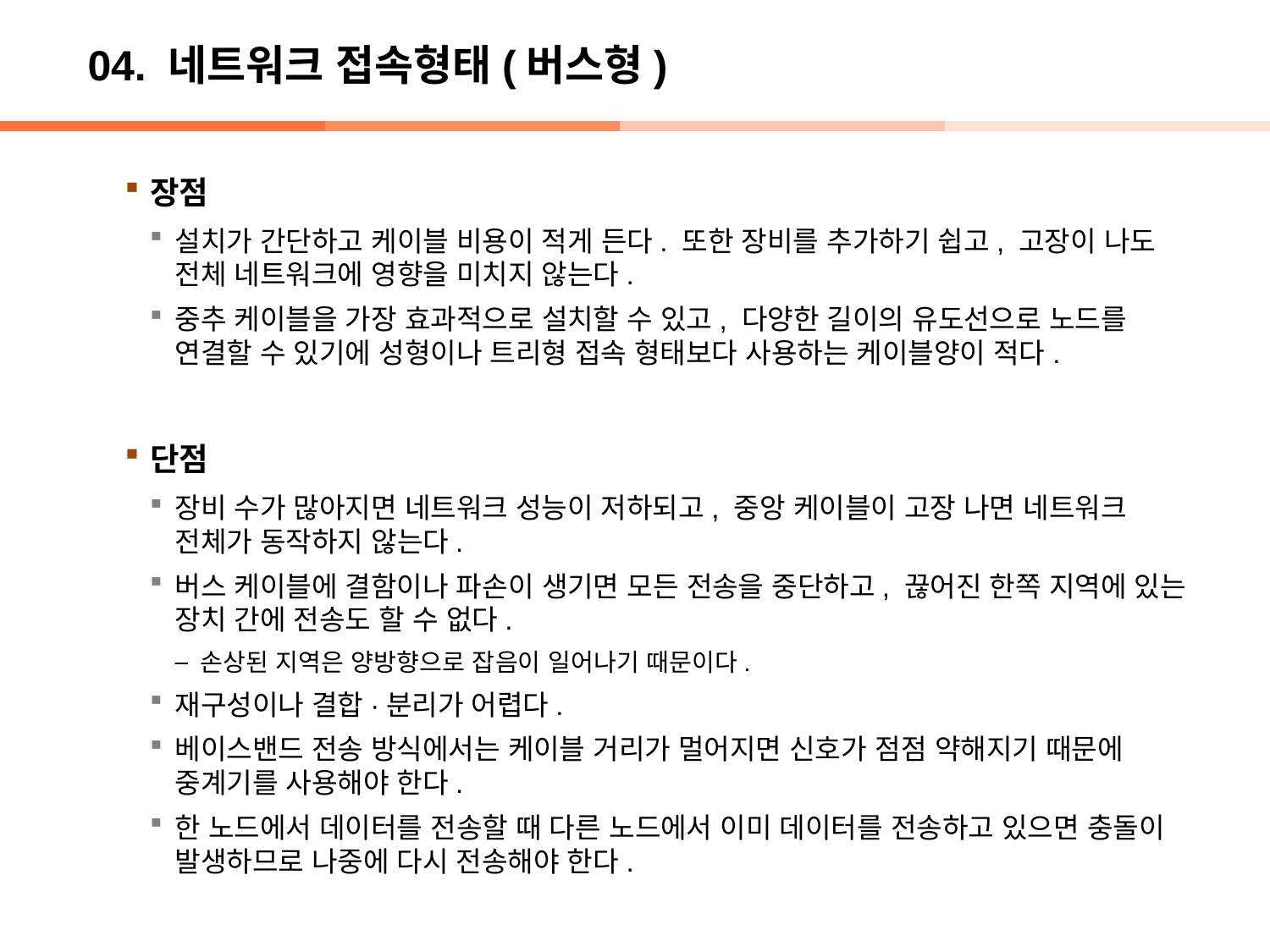

# 04. 네트워크 접속형태(버스형)
장점
설치가 간단하고 케이블 비용이 적게 든다. 또한 장비를 추가하기 쉽고, 고장이 나도 전체 네트워크에 영향을 미치지 않는다.
중추 케이블을 가장 효과적으로 설치할 수 있고, 다양한 길이의 유도선으로 노드를 연결할 수 있기에 성형이나 트리형 접속 형태보다 사용하는 케이블양이 적다.

단점
장비 수가 많아지면 네트워크 성능이 저하되고, 중앙 케이블이 고장 나면 네트워크 전체가 동작하지 않는다.
버스 케이블에 결함이나 파손이 생기면 모든 전송을 중단하고, 끊어진 한쪽 지역에 있는 장치 간에 전송도 할 수 없다.
손상된 지역은 양방향으로 잡음이 일어나기 때문이다.
재구성이나 결합·분리가 어렵다.
베이스밴드 전송 방식에서는 케이블 거리가 멀어지면 신호가 점점 약해지기 때문에 중계기를 사용해야 한다.
한 노드에서 데이터를 전송할 때 다른 노드에서 이미 데이터를 전송하고 있으면 충돌이 발생하므로 나중에 다시 전송해야 한다.